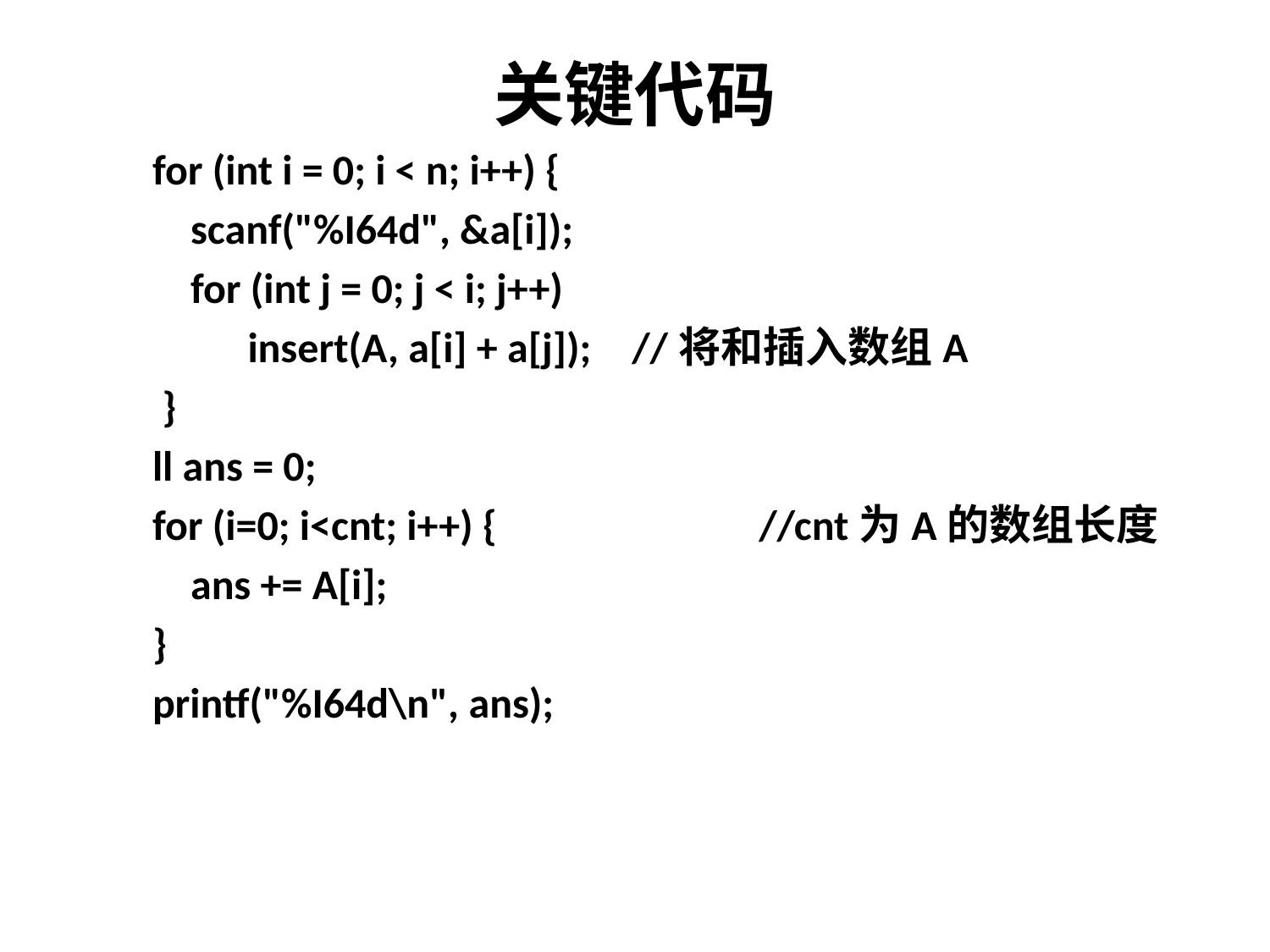

# 关键代码
        for (int i = 0; i < n; i++) {
            scanf("%I64d", &a[i]);
            for (int j = 0; j < i; j++)
                  insert(A, a[i] + a[j]);  	//将和插入数组A
         }
        ll ans = 0;
        for (i=0; i<cnt; i++) {  		//cnt为A的数组长度
            ans += A[i];
        }
        printf("%I64d\n", ans);